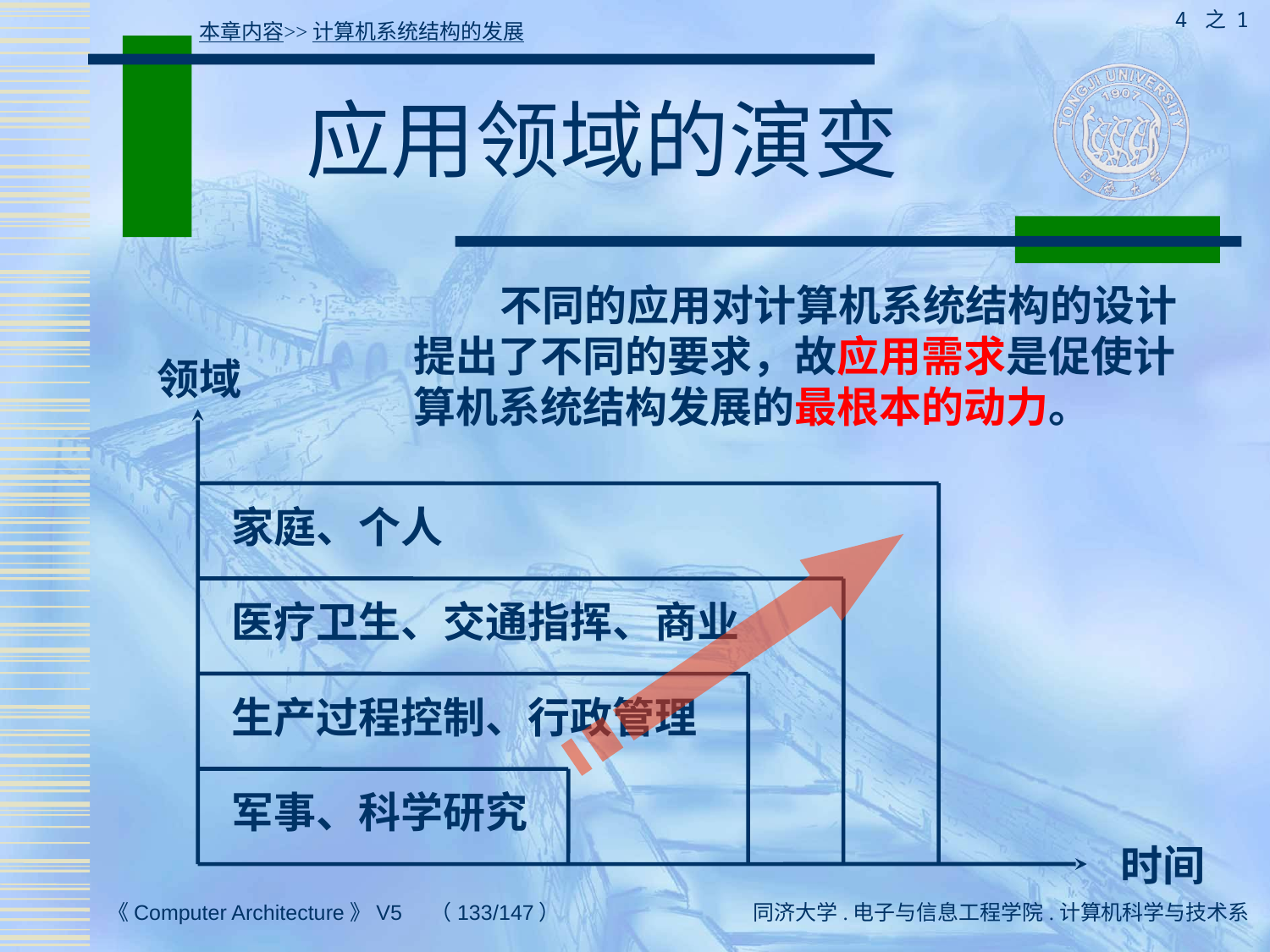

4 之 1
本章内容>>计算机系统结构的发展
# 应用领域的演变
        不同的应用对计算机系统结构的设计提出了不同的要求，故应用需求是促使计算机系统结构发展的最根本的动力。
领域

家庭、个人

医疗卫生、交通指挥、商业

生产过程控制、行政管理

军事、科学研究
时间